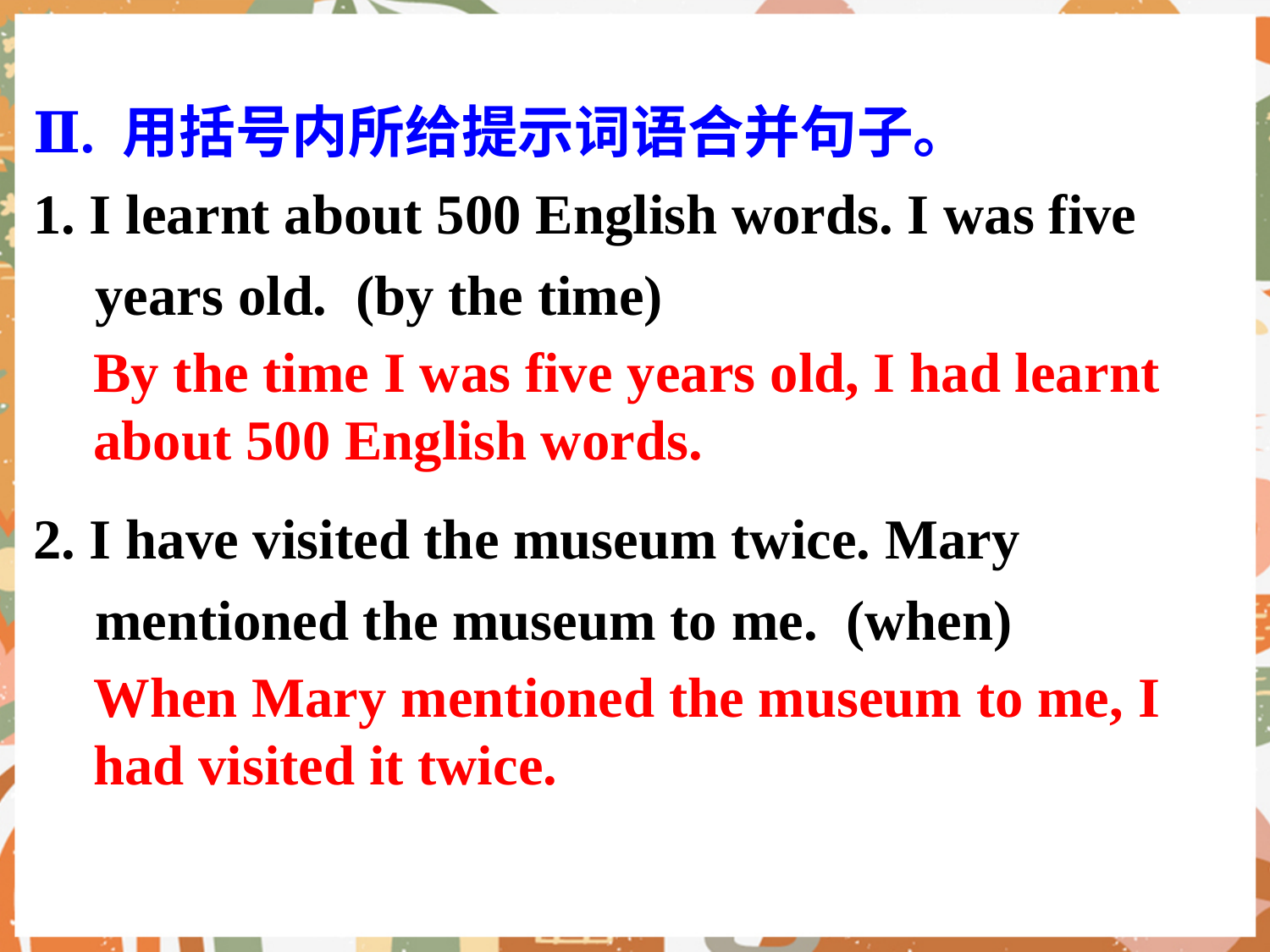

Ⅱ. 用括号内所给提示词语合并句子。
1. I learnt about 500 English words. I was five years old.  (by the time)

2. I have visited the museum twice. Mary mentioned the museum to me.  (when)

By the time I was five years old, I had learnt about 500 English words.
When Mary mentioned the museum to me, I had visited it twice.